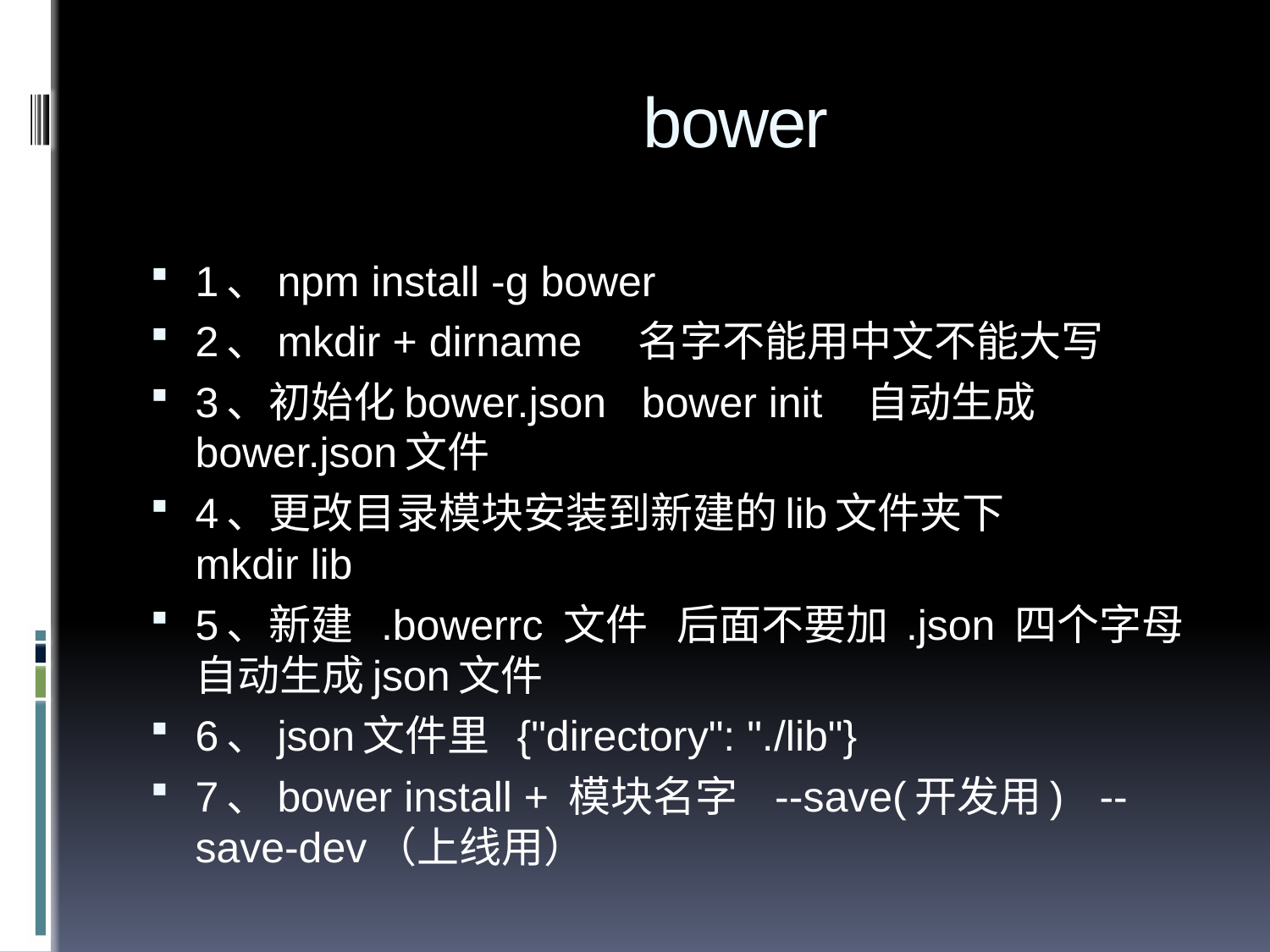

# bower
1、npm install -g bower
2、mkdir + dirname    名字不能用中文不能大写
3、初始化bower.json   bower init   自动生成bower.json文件
4、更改目录模块安装到新建的lib文件夹下         mkdir lib
5、新建  .bowerrc 文件   后面不要加 .json 四个字母 自动生成json文件
6、json文件里  {"directory": "./lib"}
7、bower install + 模块名字   --save(开发用)   --save-dev（上线用）